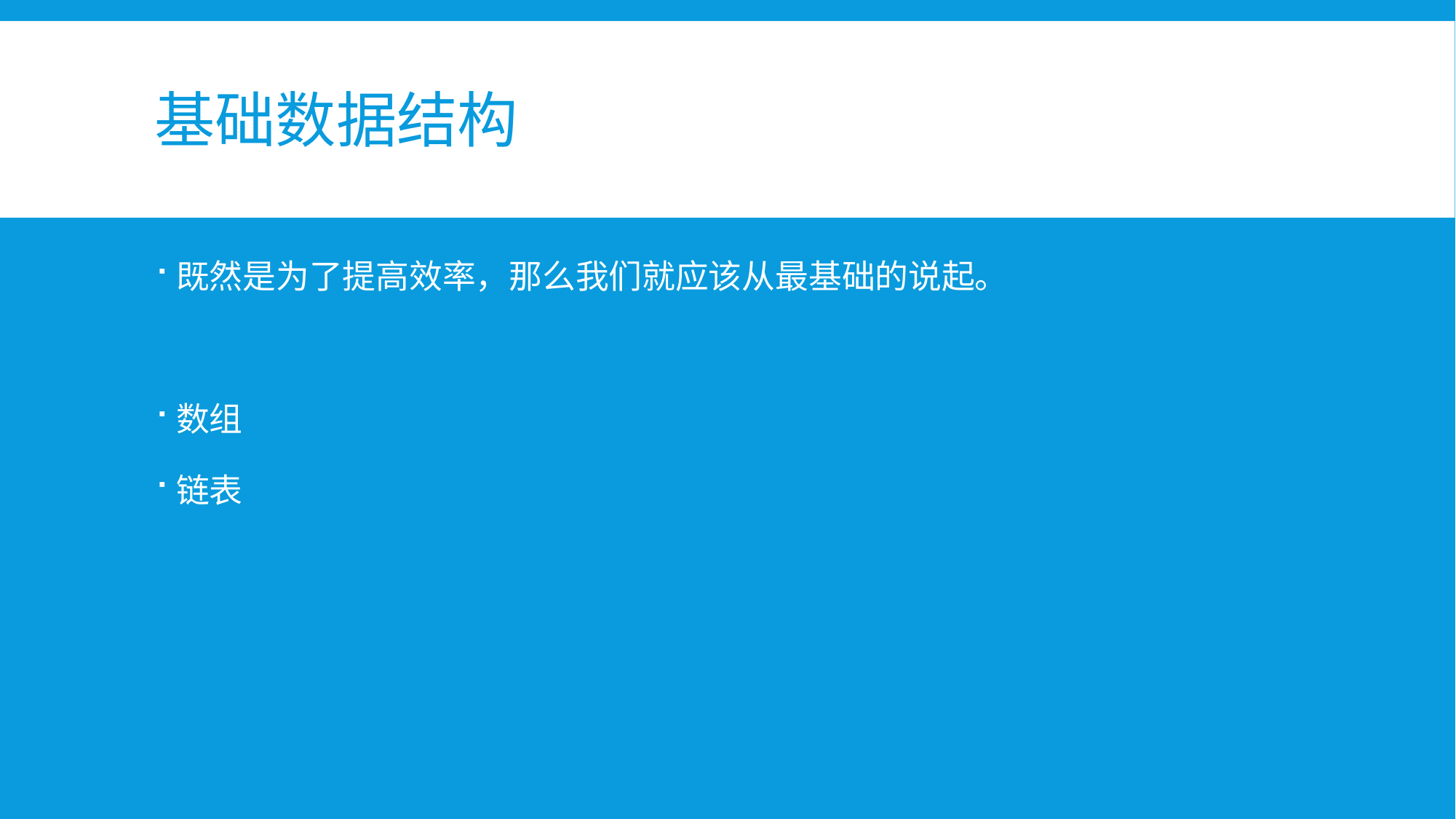

# 基础数据结构
既然是为了提高效率，那么我们就应该从最基础的说起。

数组
链表